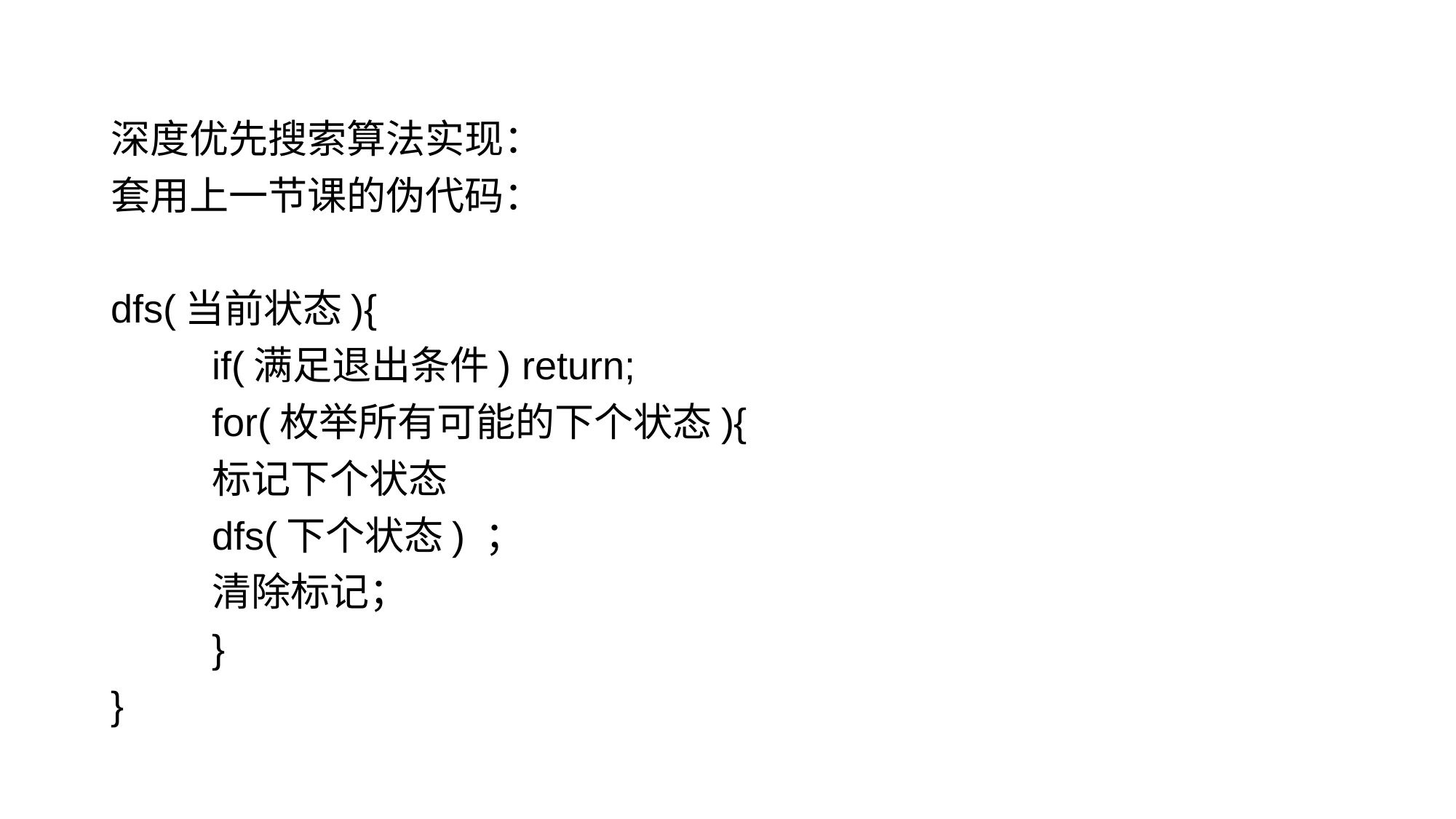

深度优先搜索算法实现：
套用上一节课的伪代码：

dfs(当前状态){
	if(满足退出条件) return;
	for(枚举所有可能的下个状态){
		标记下个状态
		dfs(下个状态) ；
		清除标记；
	}
}